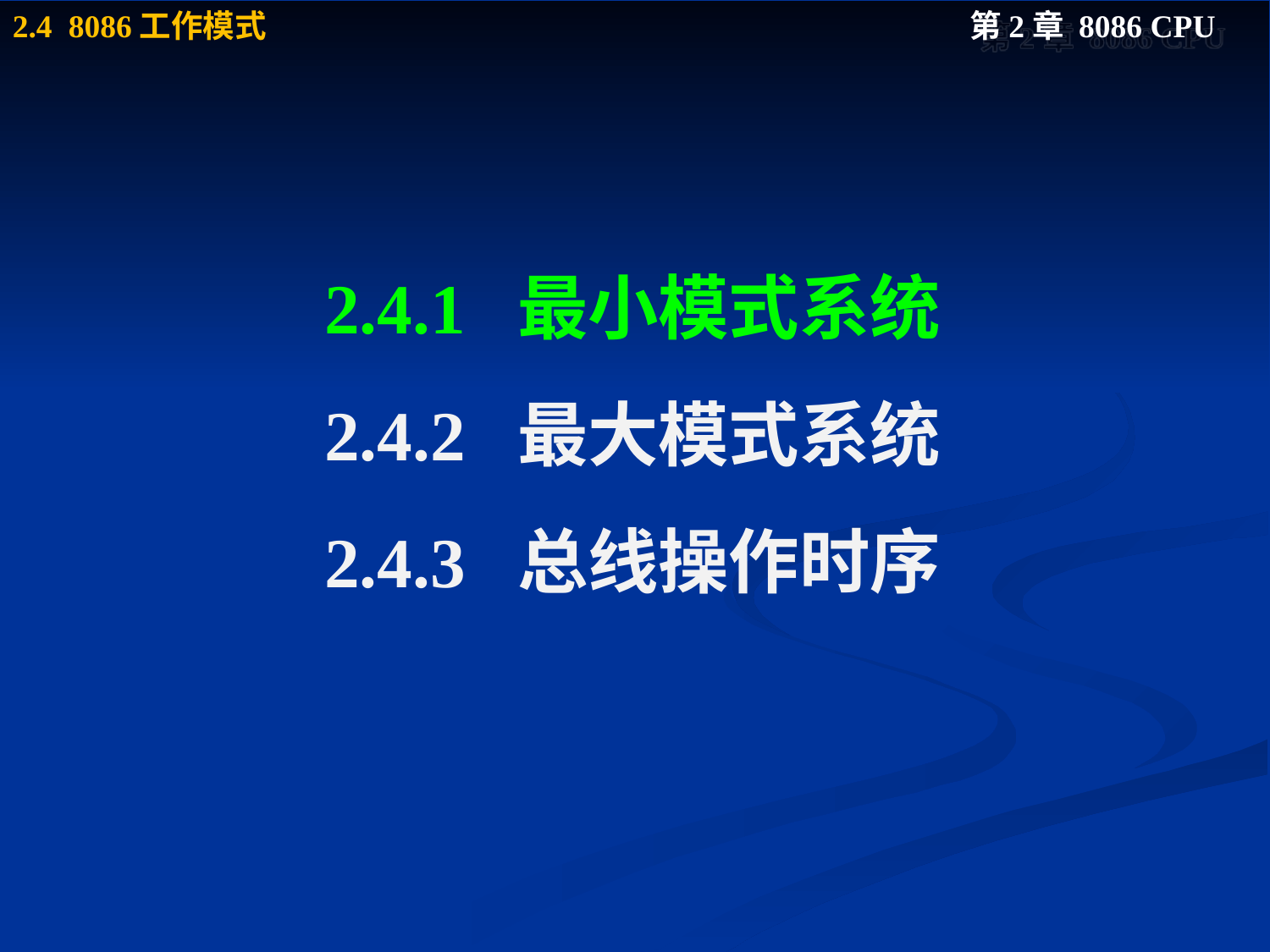

# 2.4.1  最小模式系统 2.4.2  最大模式系统 2.4.3  总线操作时序